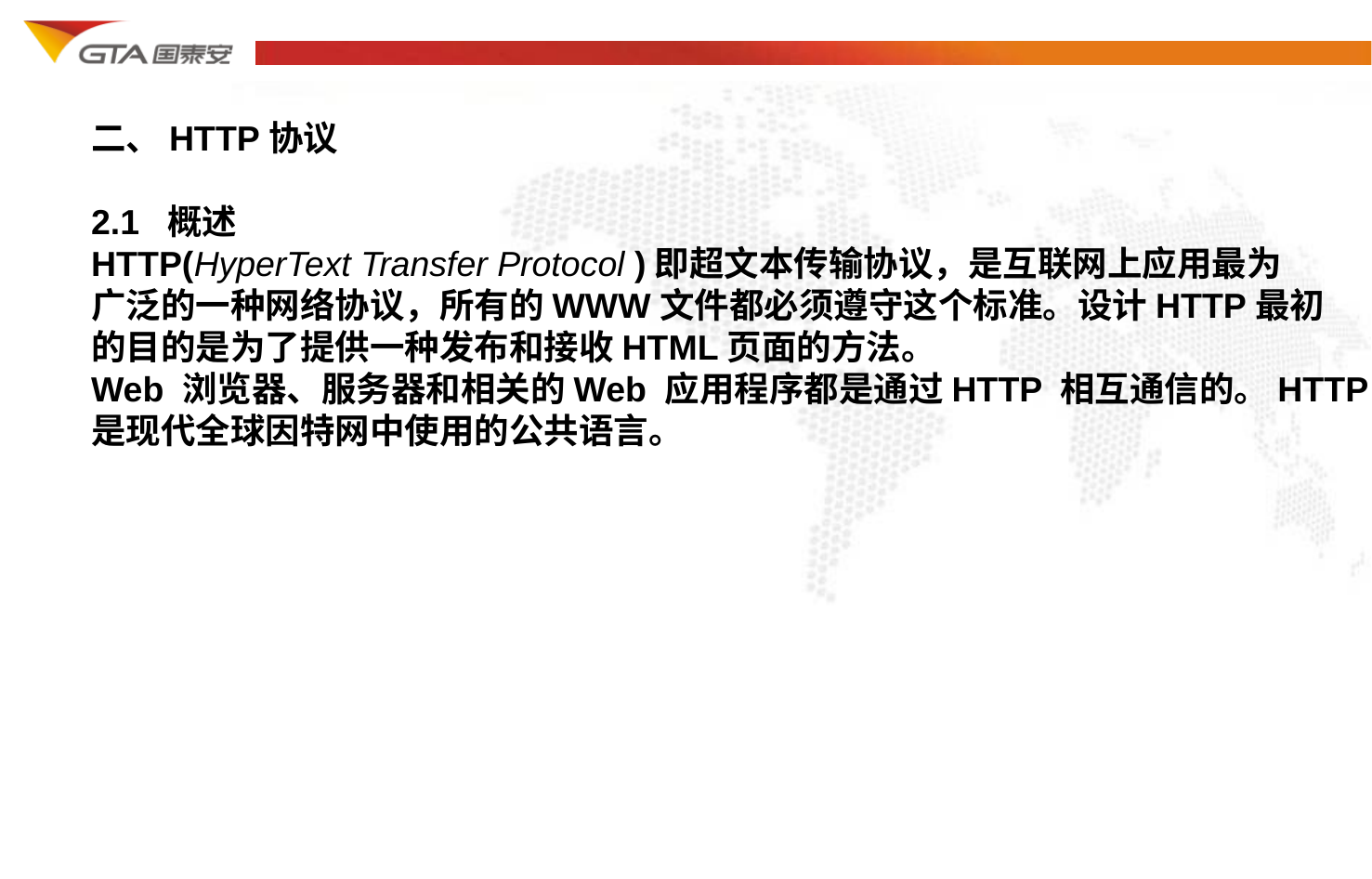

二、HTTP协议

2.1  概述
HTTP(HyperText Transfer Protocol )即超文本传输协议，是互联网上应用最为
广泛的一种网络协议，所有的WWW文件都必须遵守这个标准。设计HTTP最初
的目的是为了提供一种发布和接收HTML页面的方法。
Web 浏览器、服务器和相关的Web 应用程序都是通过HTTP 相互通信的。HTTP
是现代全球因特网中使用的公共语言。